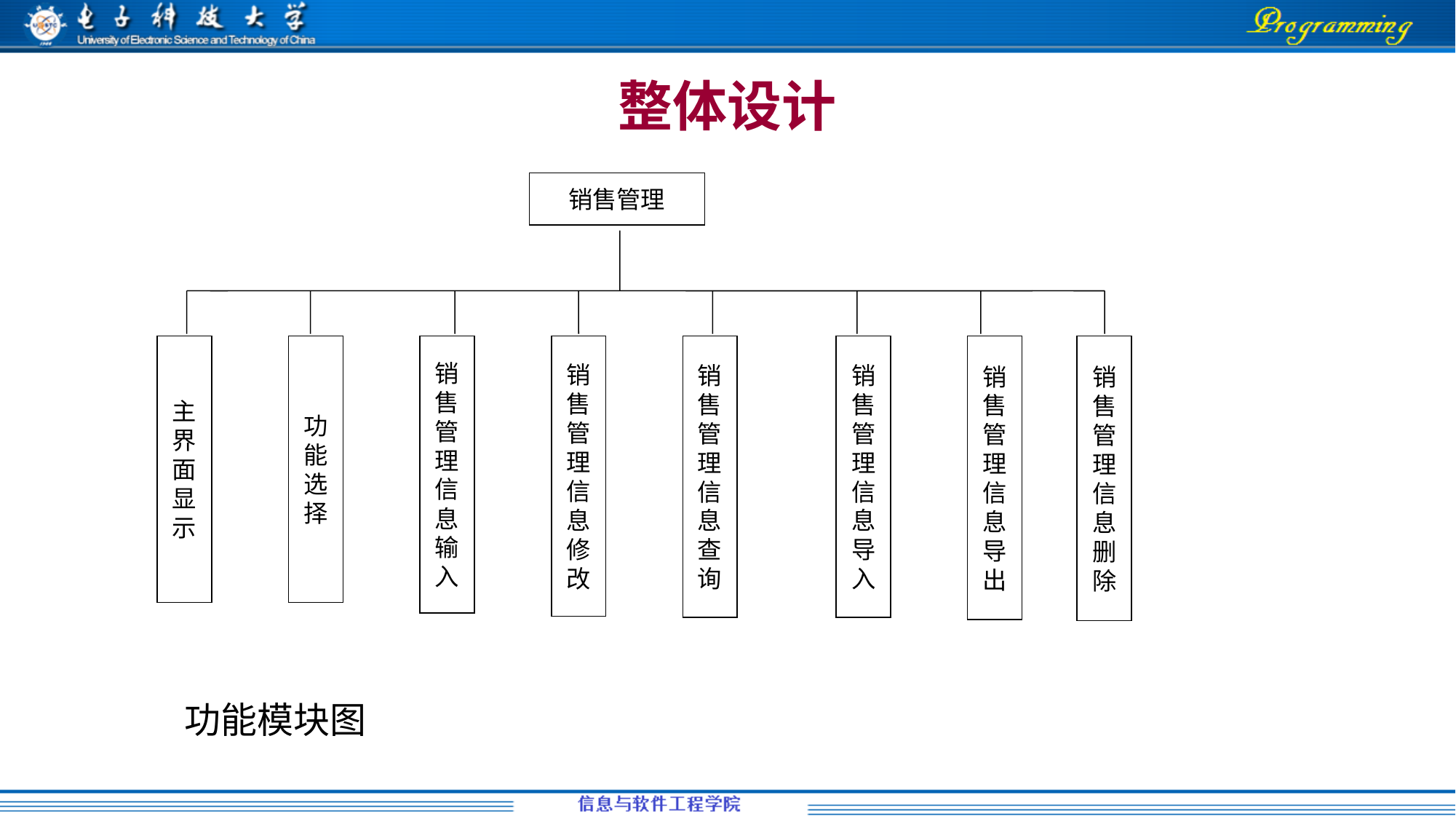

# 整体设计
销售管理

主
界
面
显
示
功
能
选
择
销
售
管
理
信
息
输
入
销
售
管
理
信
息
修
改
销
售
管
理
信
息
查
询
销
售
管
理
信
息
导
入
销
售
管
理
信
息
导
出
销
售
管
理
信
息
删
除
功能模块图